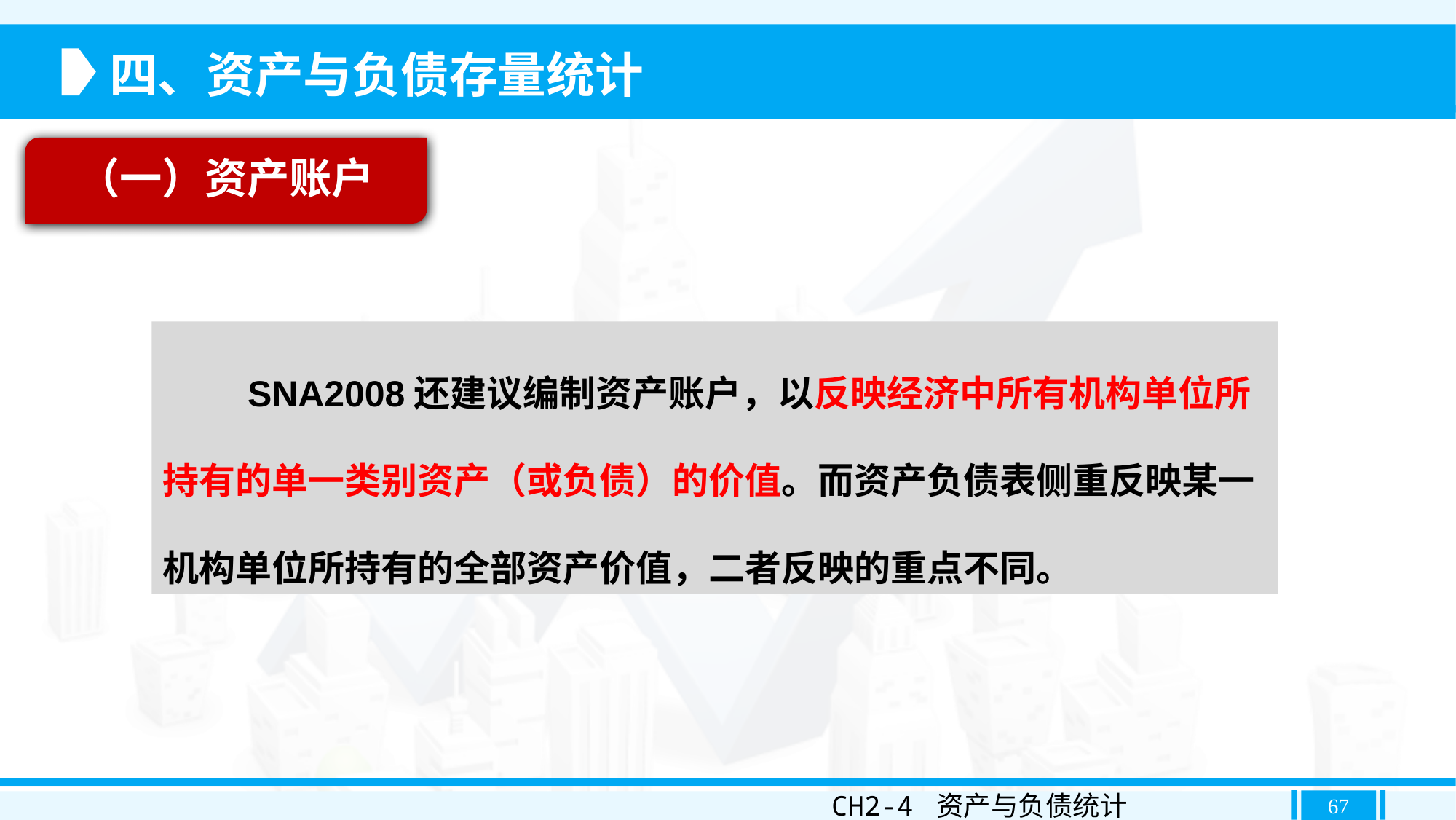

四、资产与负债存量统计

（一）资产账户
SNA2008还建议编制资产账户，以反映经济中所有机构单位所持有的单一类别资产（或负债）的价值。而资产负债表侧重反映某一机构单位所持有的全部资产价值，二者反映的重点不同。
CH2-4 资产与负债统计
67